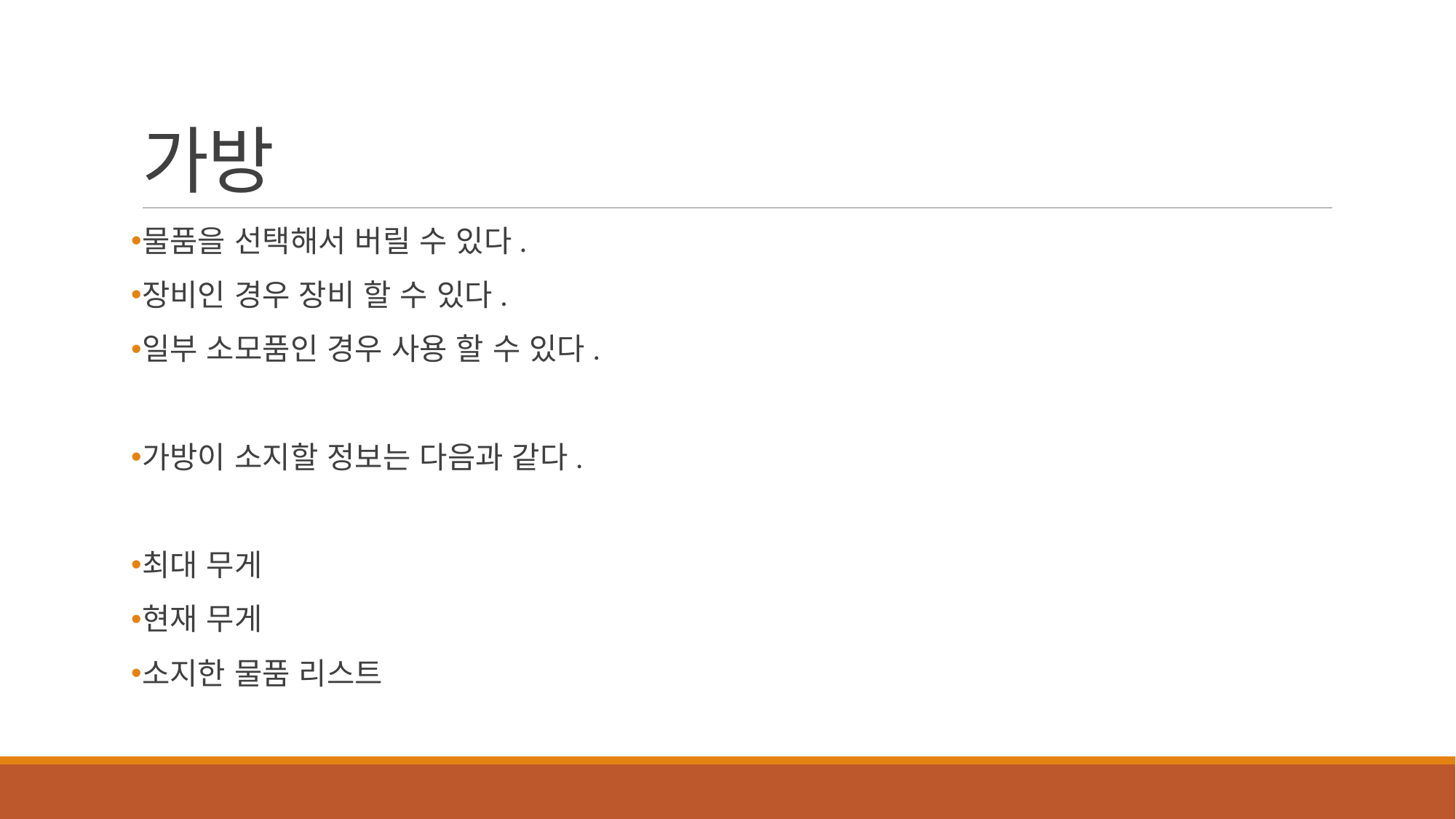

# 가방
물품을 선택해서 버릴 수 있다.
장비인 경우 장비 할 수 있다.
일부 소모품인 경우 사용 할 수 있다.

가방이 소지할 정보는 다음과 같다.

최대 무게
현재 무게
소지한 물품 리스트